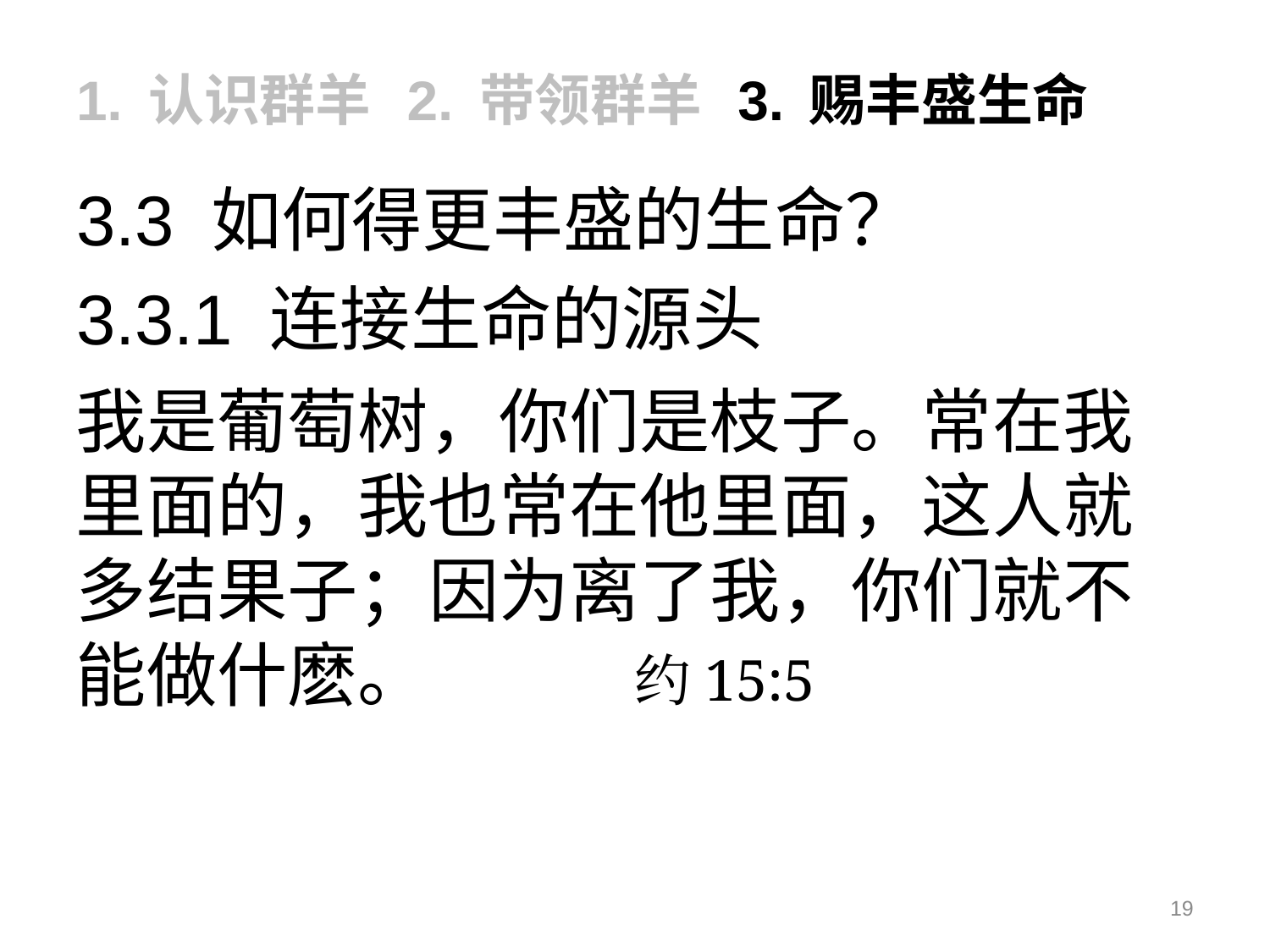

1. 认识群羊  2. 带领群羊  3. 赐丰盛生命
3.3 如何得更丰盛的生命？
3.3.1 连接生命的源头
惟喜爱耶和华的律法，昼夜思想，这人便为有福！他要像一棵树栽在溪水旁，按时候结果子，叶子也不枯乾.					诗1:2-3
我是葡萄树，你们是枝子。常在我里面的，我也常在他里面，这人就多结果子；因为离了我，你们就不能做什麽。             约15:5
19